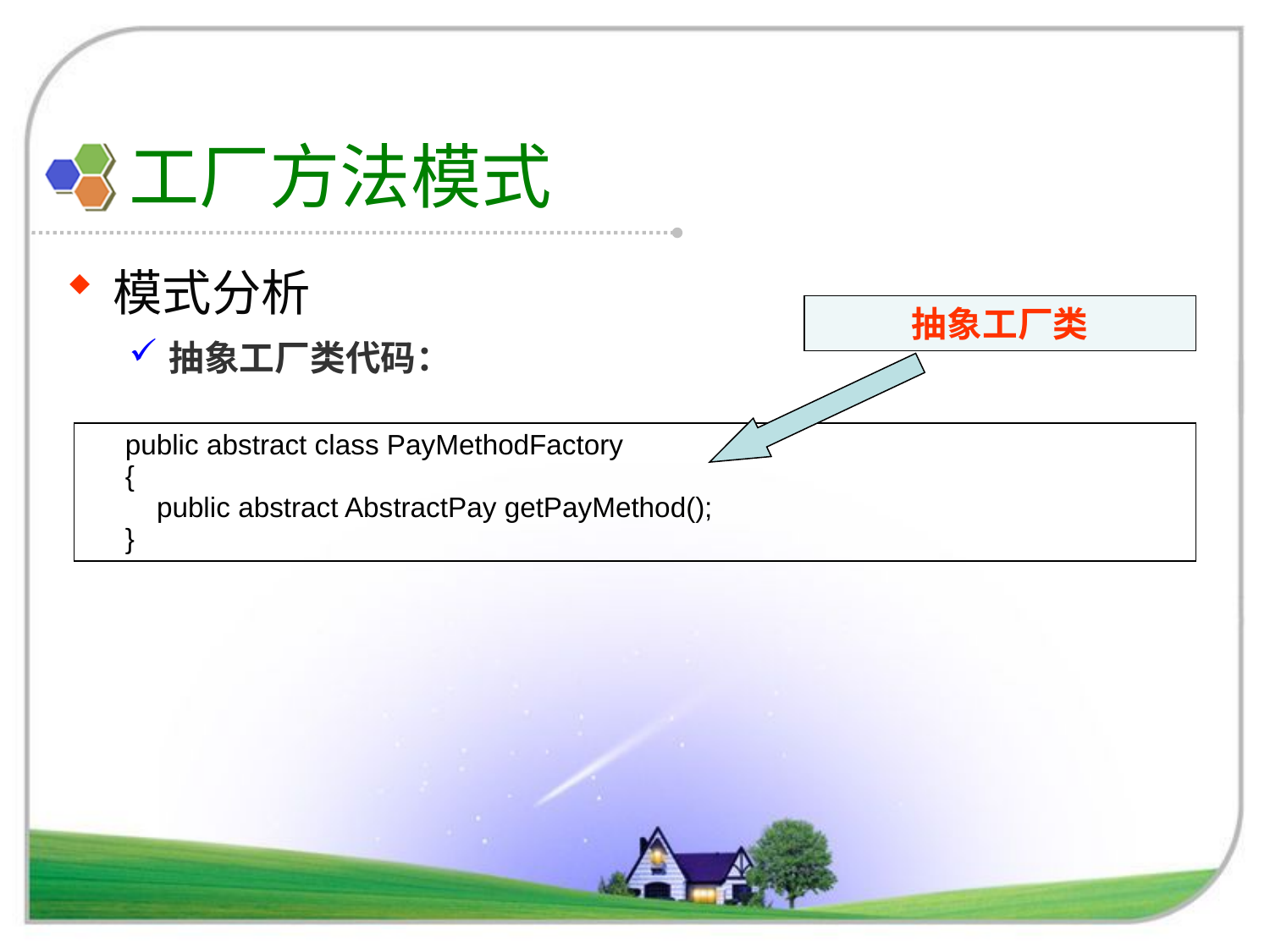

# 工厂方法模式
模式分析
抽象工厂类代码：
抽象工厂类

| public abstract class PayMethodFactory { public abstract AbstractPay getPayMethod(); } |
| --- |